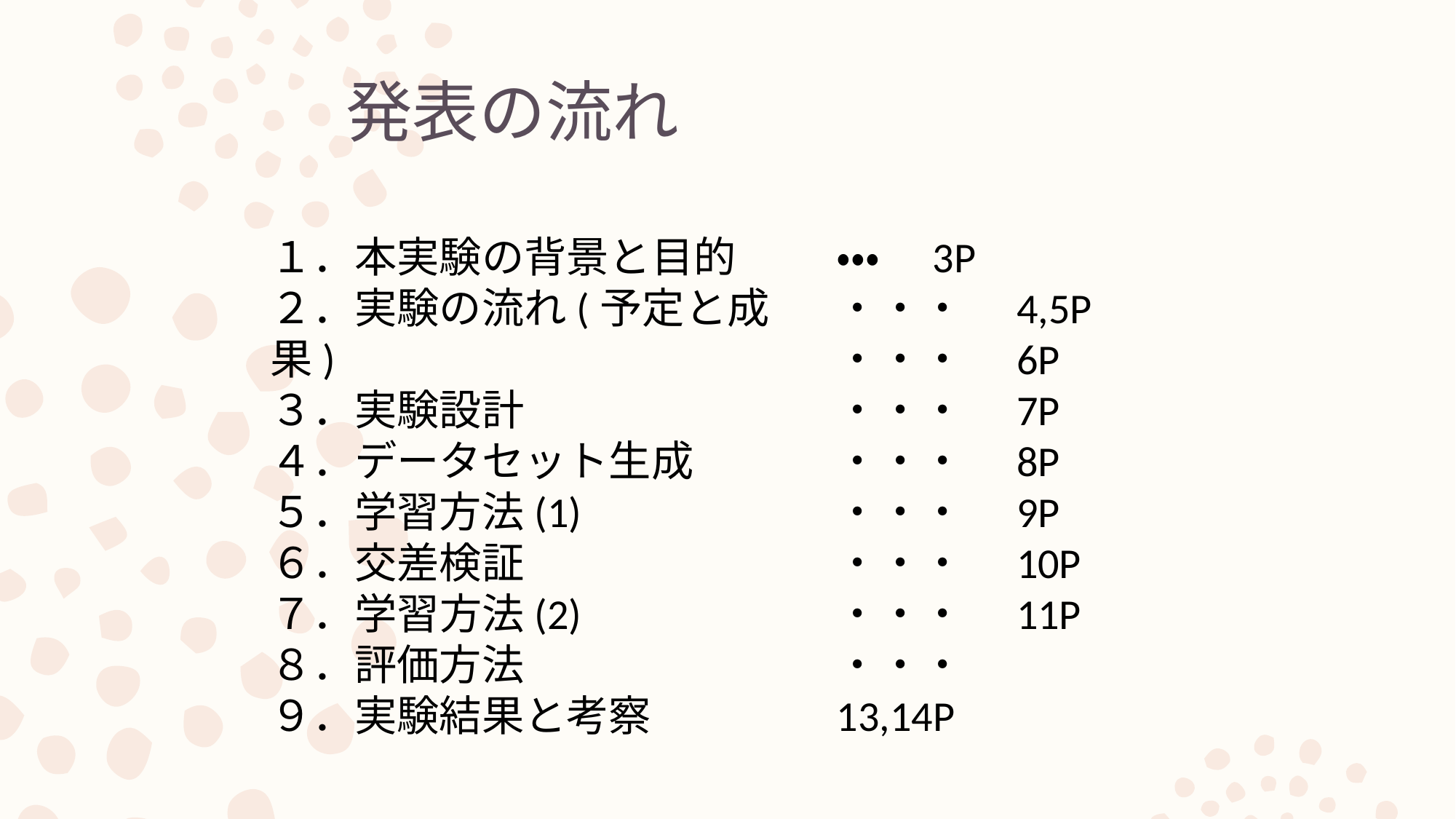

発表の流れ
１．本実験の背景と目的
２．実験の流れ(予定と成果)
３．実験設計
４．データセット生成
５．学習方法(1)
６．交差検証
７．学習方法(2)
８．評価方法
９．実験結果と考察
・・・　3P
・・・　4,5P
・・・　6P
・・・　7P
・・・　8P
・・・　9P
・・・　10P
・・・　11P
・・・　13,14P